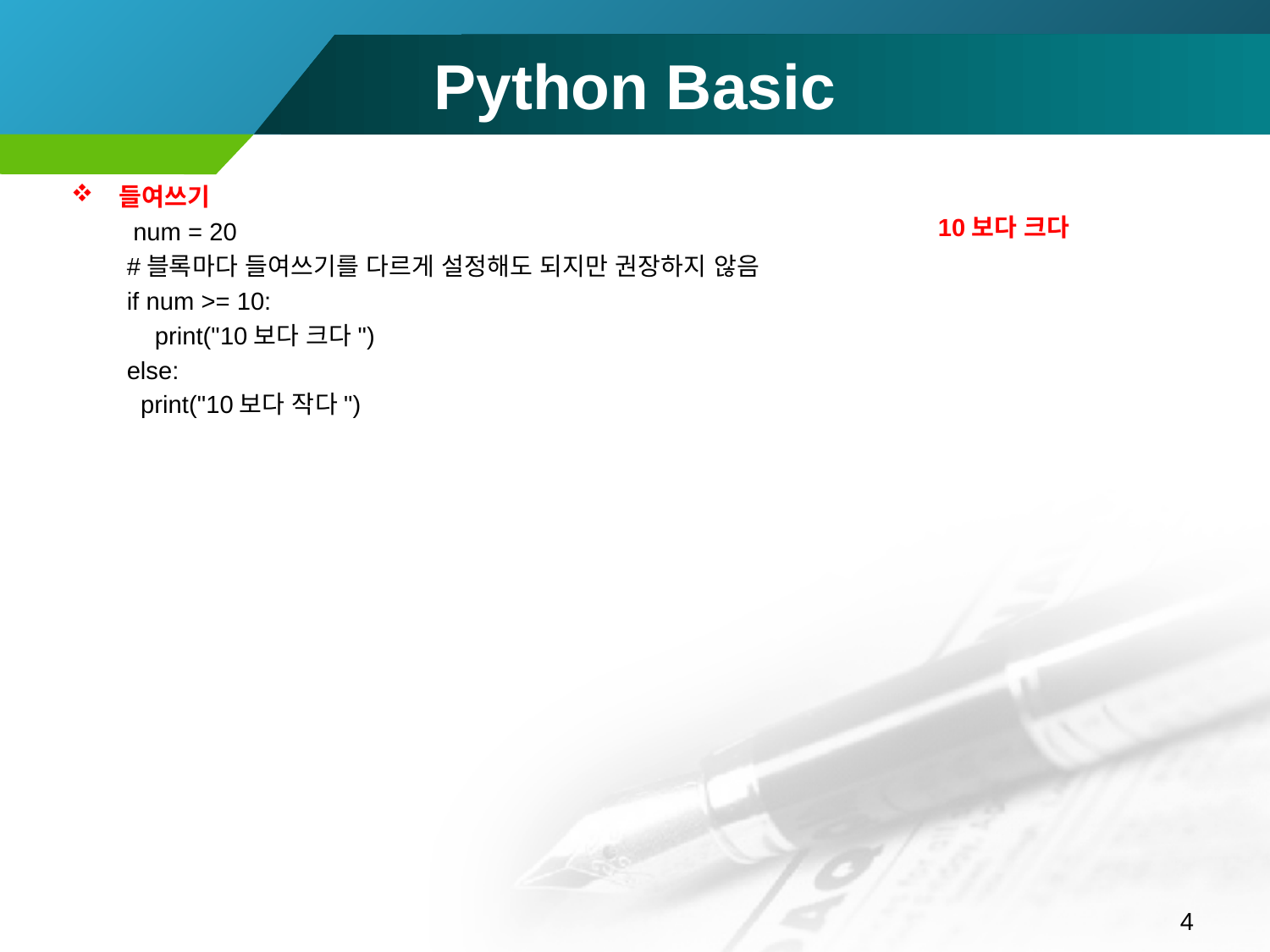

# Python Basic
들여쓰기
 ﻿num = 20
#블록마다 들여쓰기를 다르게 설정해도 되지만 권장하지 않음
if num >= 10:
    print("10보다 크다")
else:
  print("10보다 작다")
10보다 크다
4